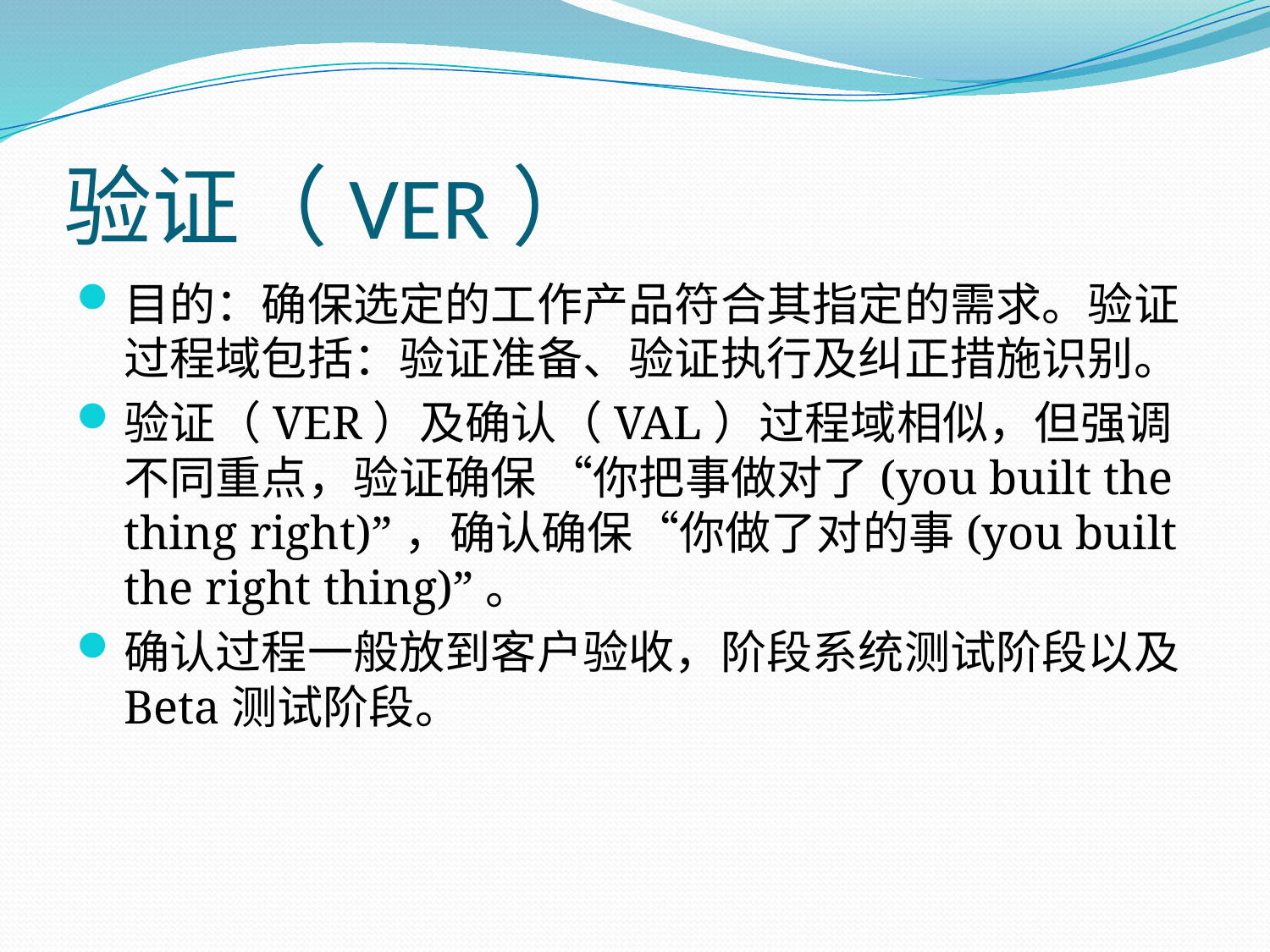

# 验证（VER）
目的：确保选定的工作产品符合其指定的需求。验证过程域包括：验证准备、验证执行及纠正措施识别。
验证（VER）及确认（VAL）过程域相似，但强调不同重点，验证确保 “你把事做对了(you built the thing right)”，确认确保“你做了对的事(you built the right thing)”。
确认过程一般放到客户验收，阶段系统测试阶段以及Beta测试阶段。